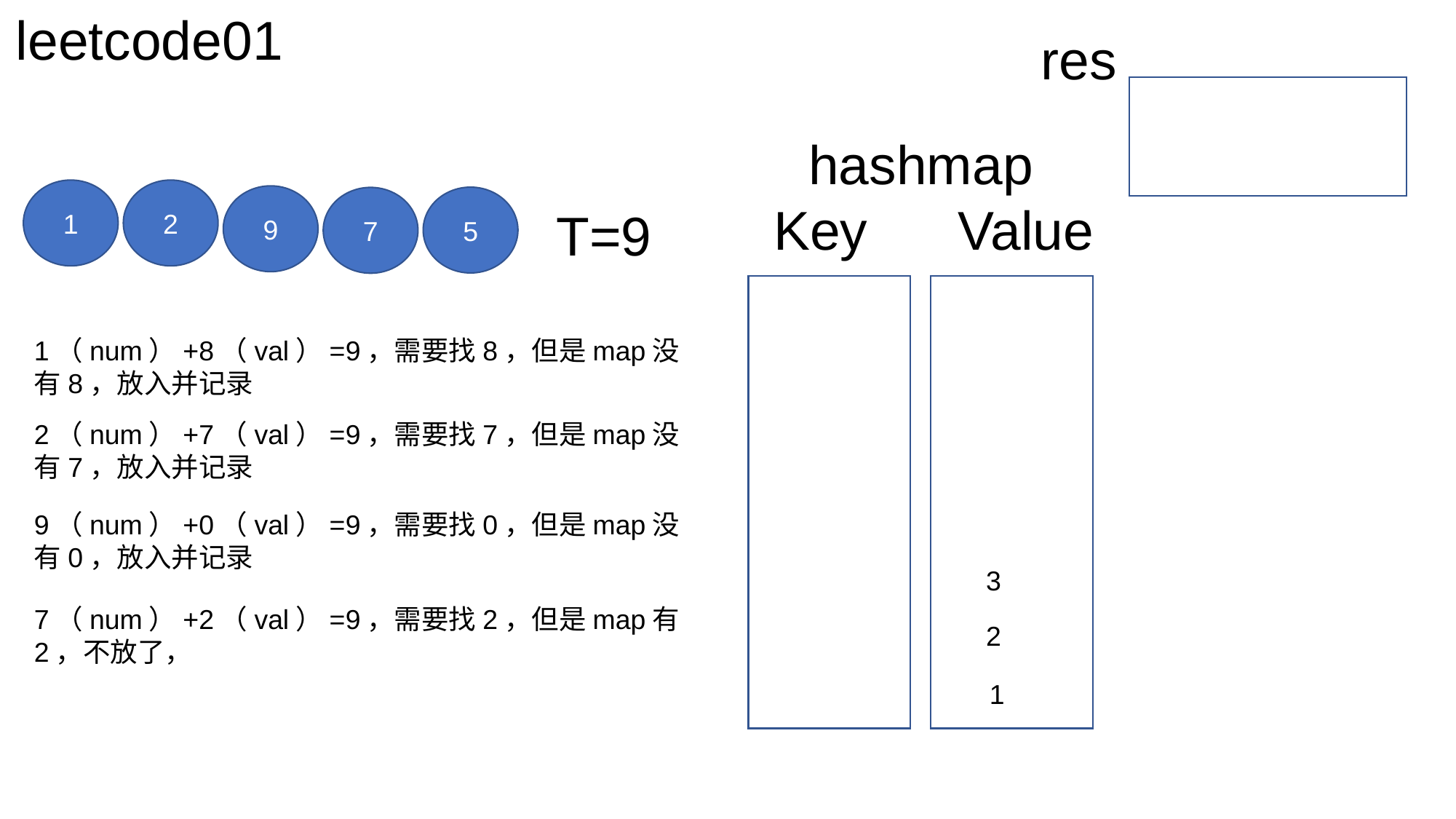

leetcode01
 res

     hashmap
1
2
9
5
7
  Key      Value
     T=9

1（num）+8（val）=9，需要找8，但是map没有8，放入并记录
2（num）+7（val）=9，需要找7，但是map没有7，放入并记录
9（num）+0（val）=9，需要找0，但是map没有0，放入并记录
3
7（num）+2（val）=9，需要找2，但是map有2，不放了，
2
1